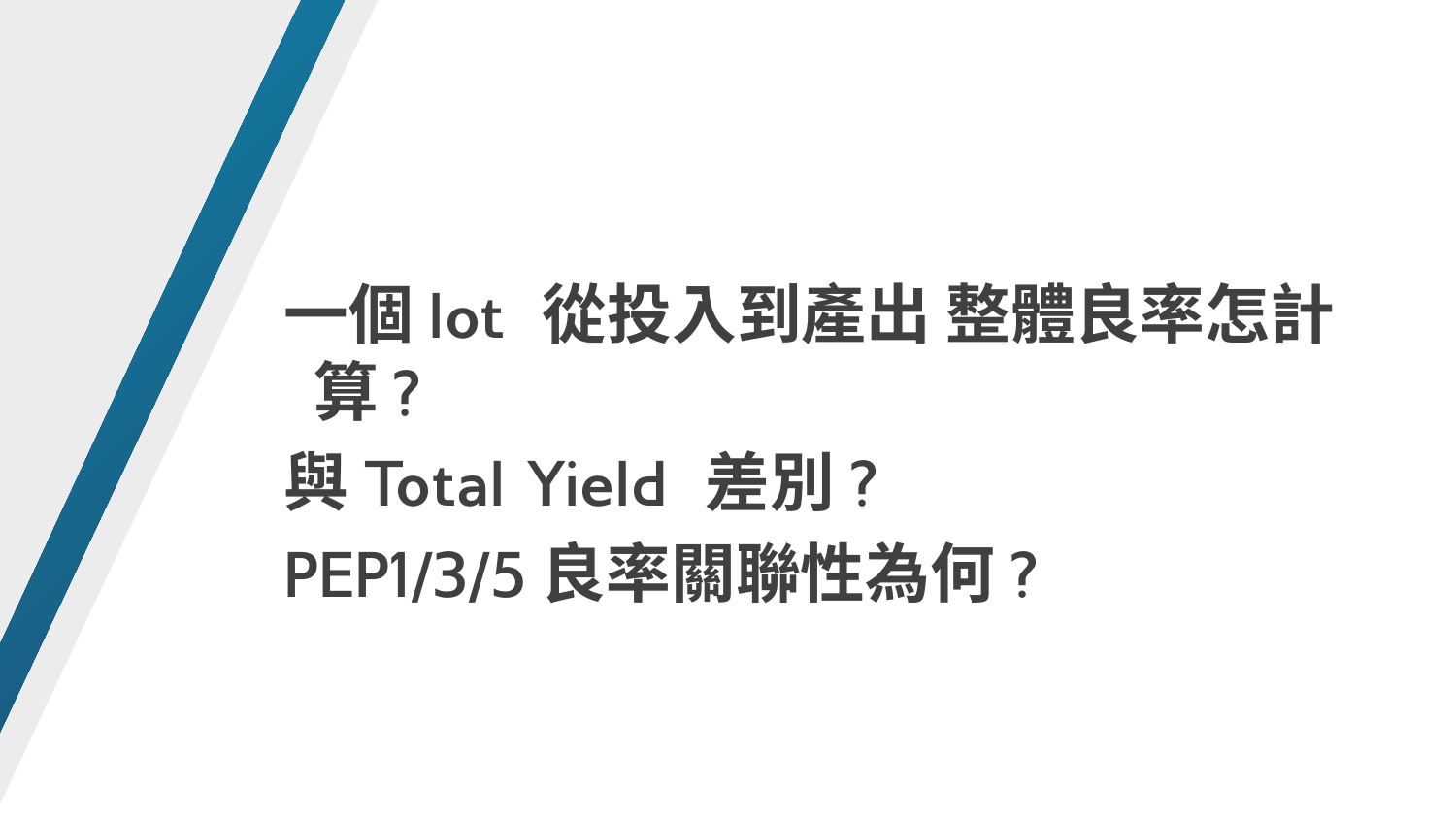

一個lot 從投入到產出 整體良率怎計算?
與Total Yield 差別?
PEP1/3/5良率關聯性為何?